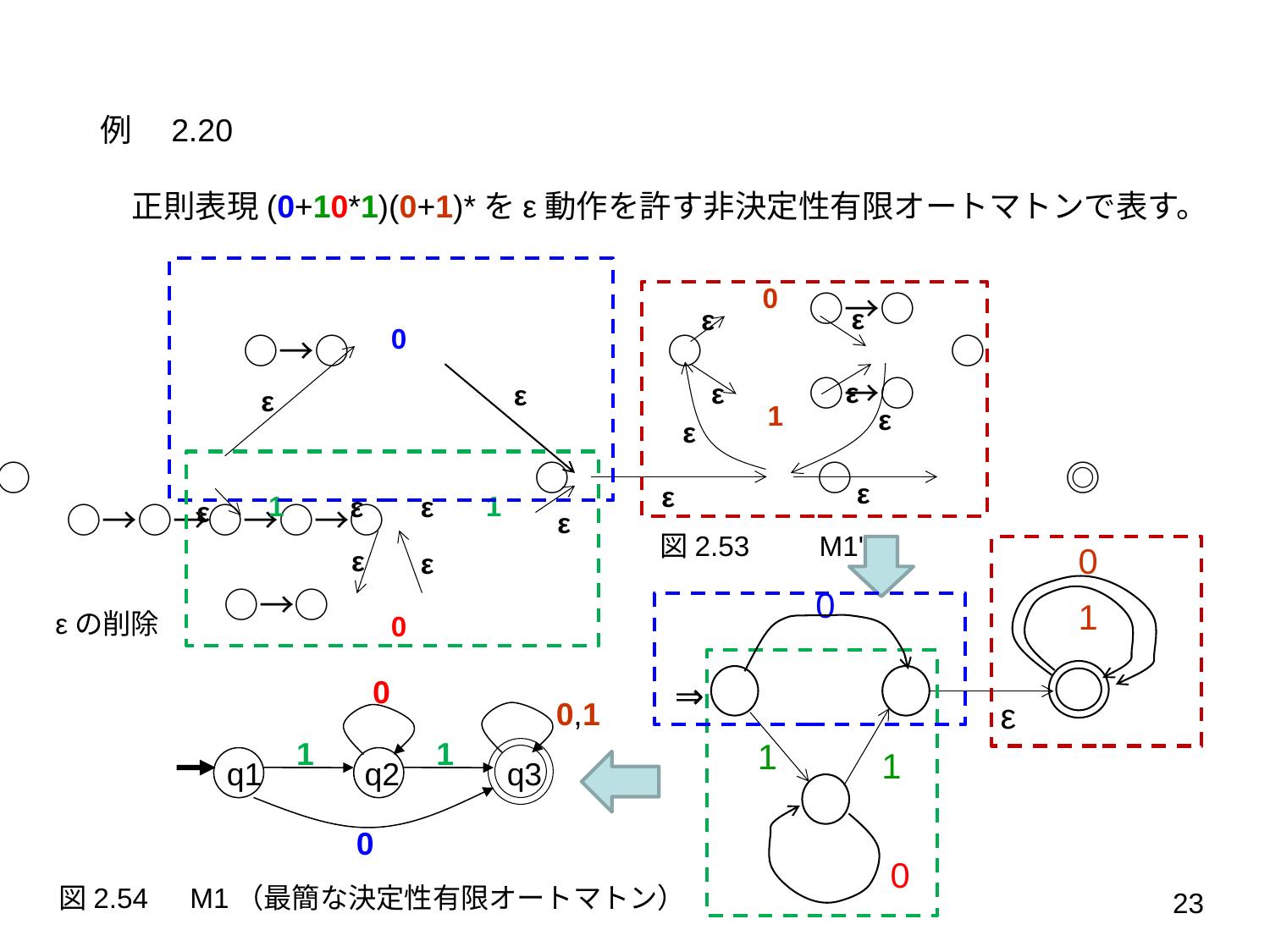

例　2.20

　正則表現(0+10*1)(0+1)*をε動作を許す非決定性有限オートマトンで表す。

　　　　　　　　　　　　　　　　　　　　　　　　○→○
　　　　　　　　○→○　　　　　　　　　○　　　　　　　○
　　　　　　　　　　　　　　　　　　　　　　　　○→○

⇒○　　　　　　　　　　　　　　○　　　　　　　○　　　　　　◎
　　　○→○→○→○→○

　　　　　　　  ○→○

0

ε
ε
0

ε
ε
ε
ε
1
ε
ε

ε
ε
1
1
ε
ε
ε
ε
図2.53　　M1'
0

ε
ε

0

1

εの削除
0

0
0,1

1
1

q1
q2

q3

0

⇒
ε
1
1

0
図2.54　M1（最簡な決定性有限オートマトン）
23